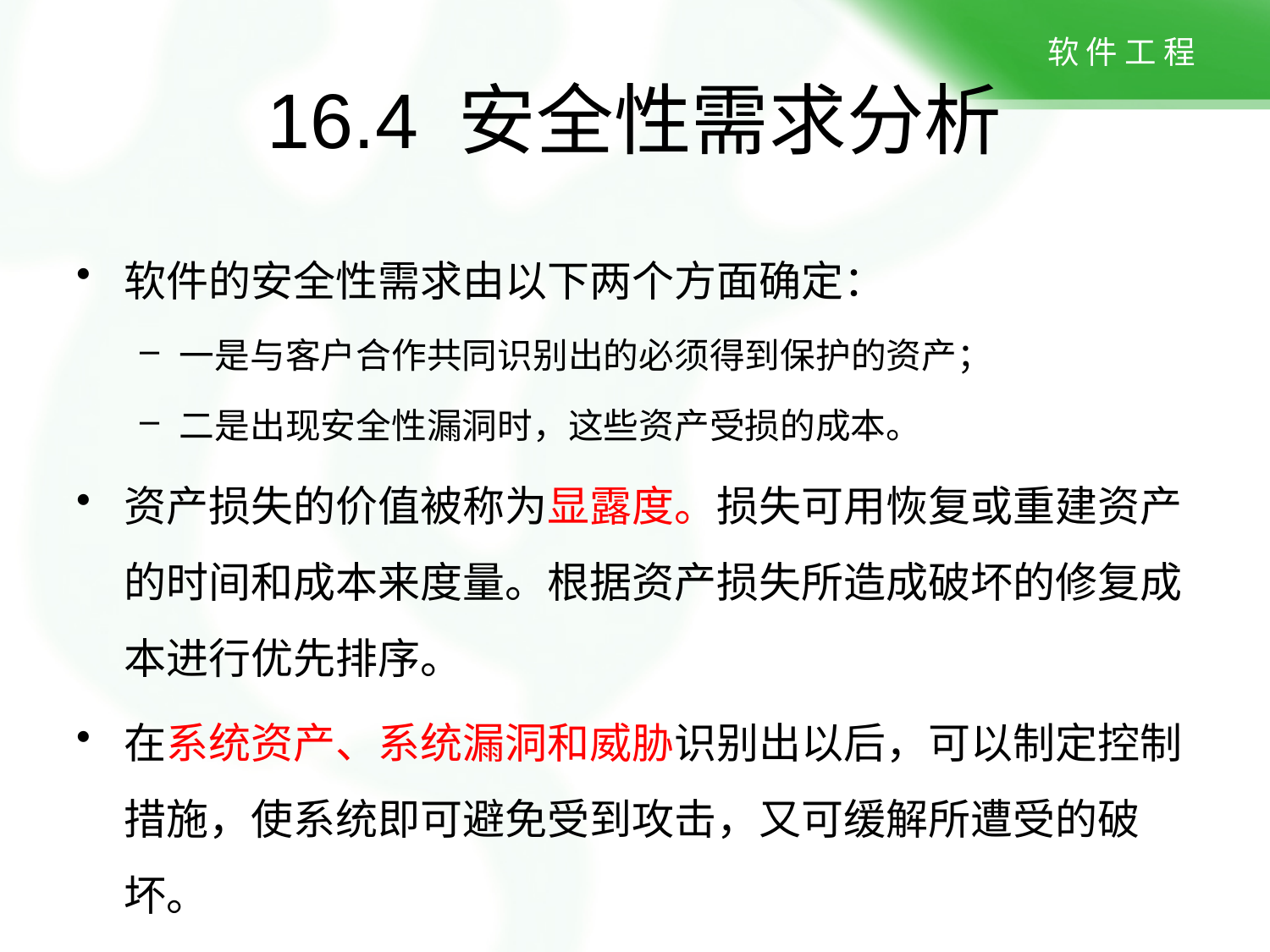

# 16.4 安全性需求分析
软件的安全性需求由以下两个方面确定：
一是与客户合作共同识别出的必须得到保护的资产；
二是出现安全性漏洞时，这些资产受损的成本。
资产损失的价值被称为显露度。损失可用恢复或重建资产的时间和成本来度量。根据资产损失所造成破坏的修复成本进行优先排序。
在系统资产、系统漏洞和威胁识别出以后，可以制定控制措施，使系统即可避免受到攻击，又可缓解所遭受的破坏。